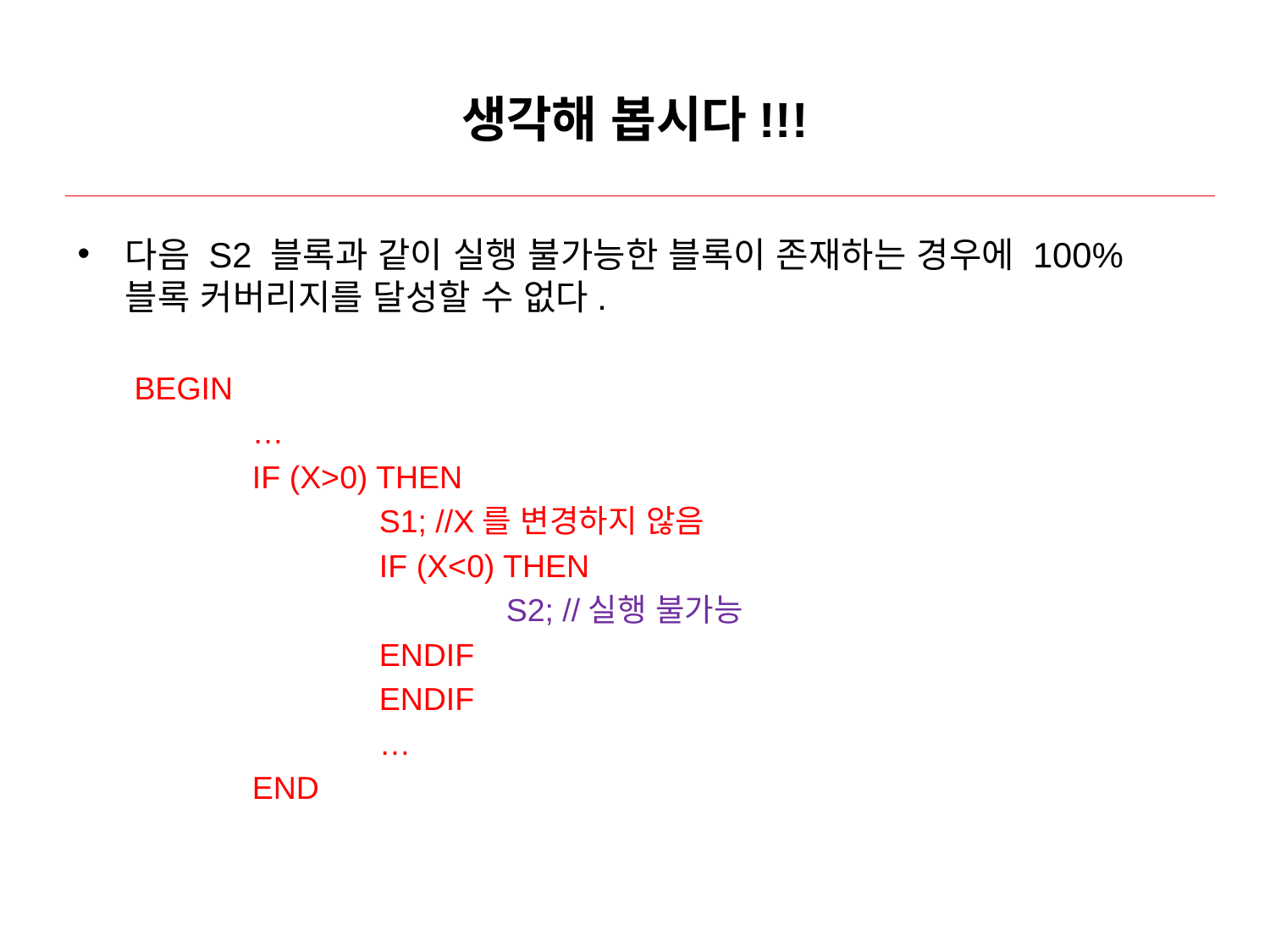

# 생각해 봅시다!!!
다음 S2 블록과 같이 실행 불가능한 블록이 존재하는 경우에 100% 블록 커버리지를 달성할 수 없다.

	 BEGIN
		…
		IF (X>0) THEN
			S1; //X를 변경하지 않음
			IF (X<0) THEN
				S2; //실행 불가능
			ENDIF
			ENDIF
			…
		END